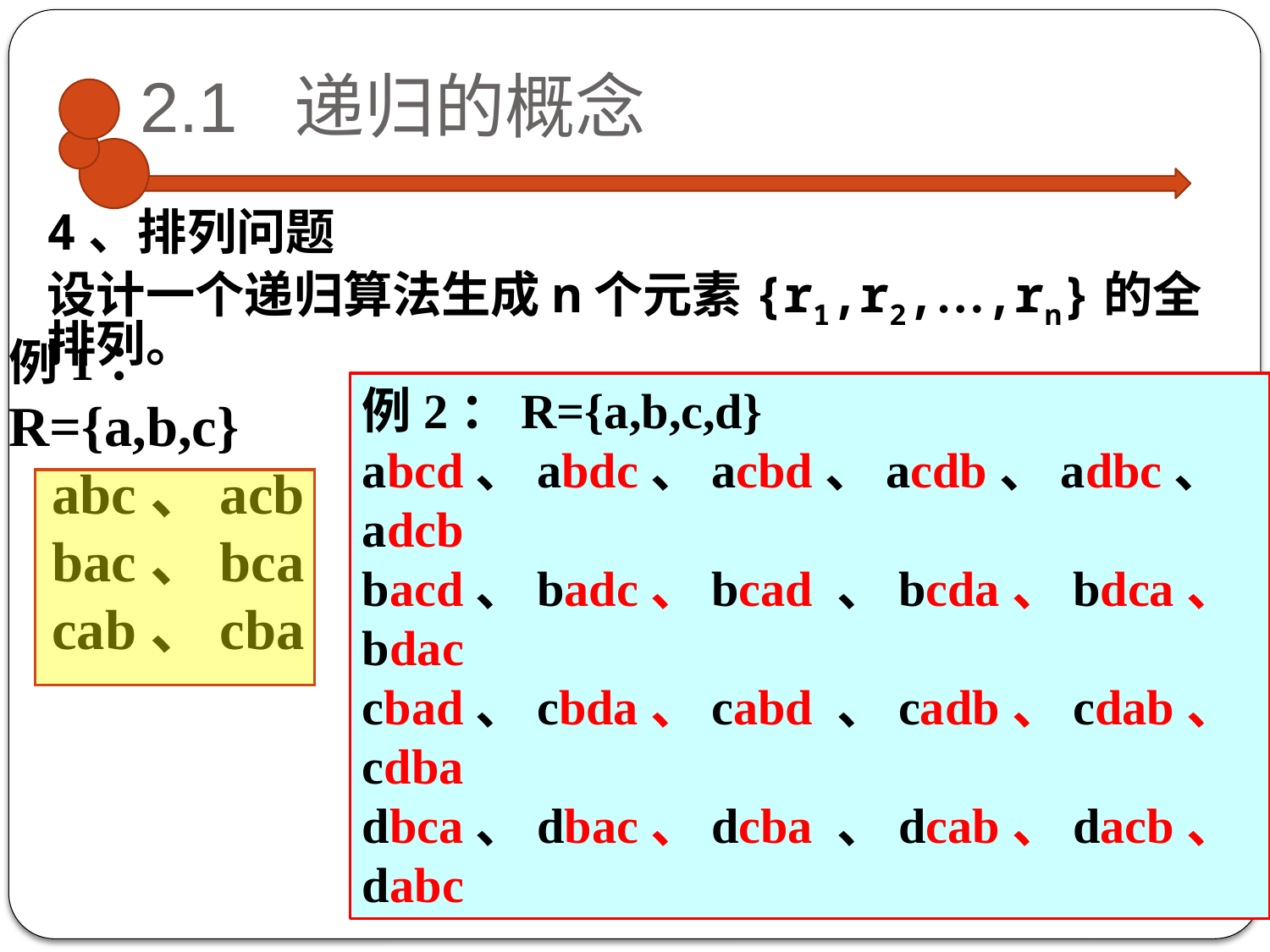

# 2.1  递归的概念

4、排列问题
设计一个递归算法生成n个元素{r1,r2,…,rn}的全排列。
例1：
R={a,b,c}
   abc、acb
   bac、bca
   cab、cba
例2：R={a,b,c,d}
abcd、abdc、acbd、acdb、adbc、adcb
bacd、badc、bcad 、bcda、bdca、bdac
cbad、cbda、cabd 、cadb、cdab、cdba
dbca、dbac、dcba 、dcab、dacb、dabc